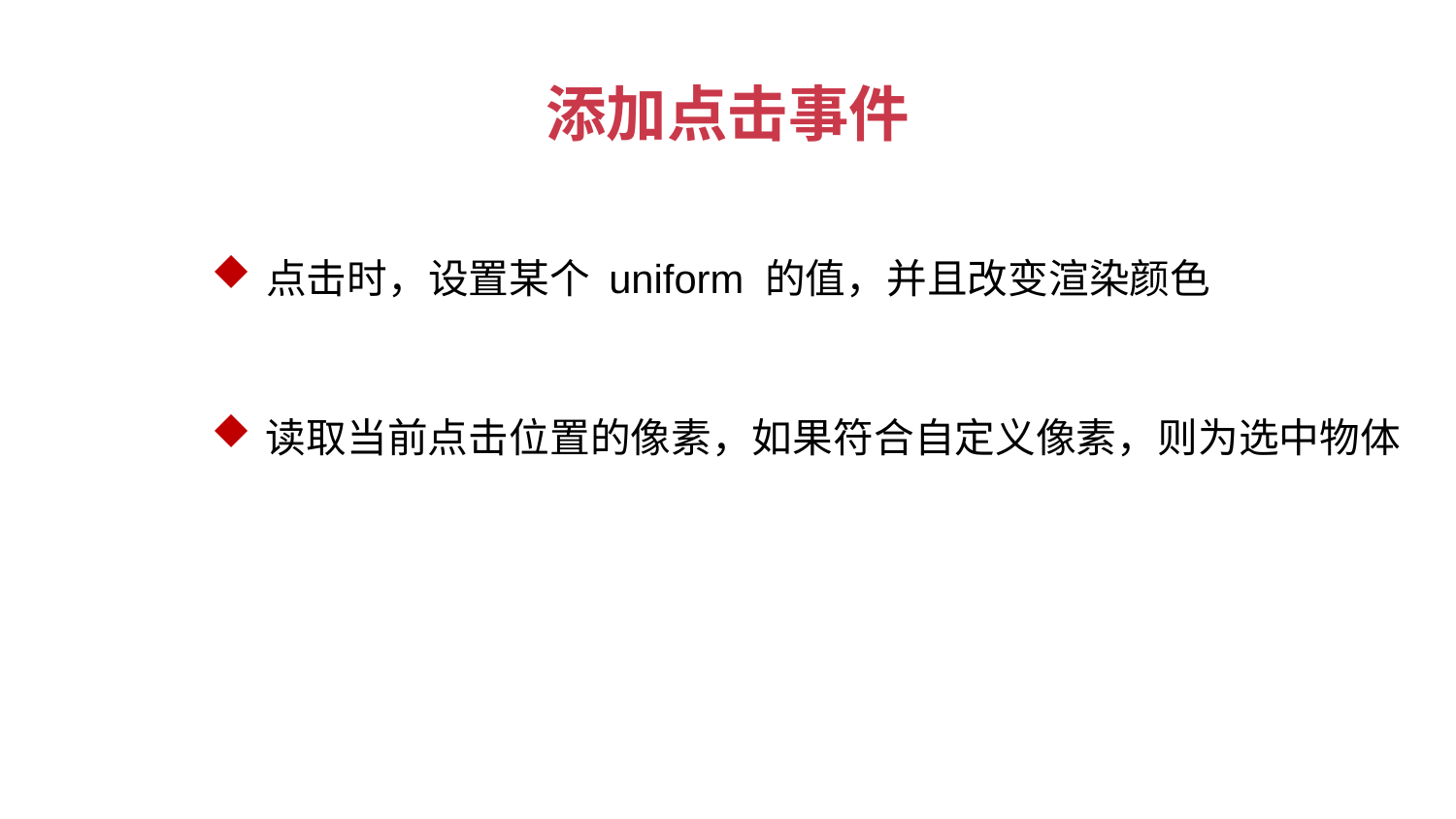

添加点击事件
点击时，设置某个 uniform 的值，并且改变渲染颜色
读取当前点击位置的像素，如果符合自定义像素，则为选中物体